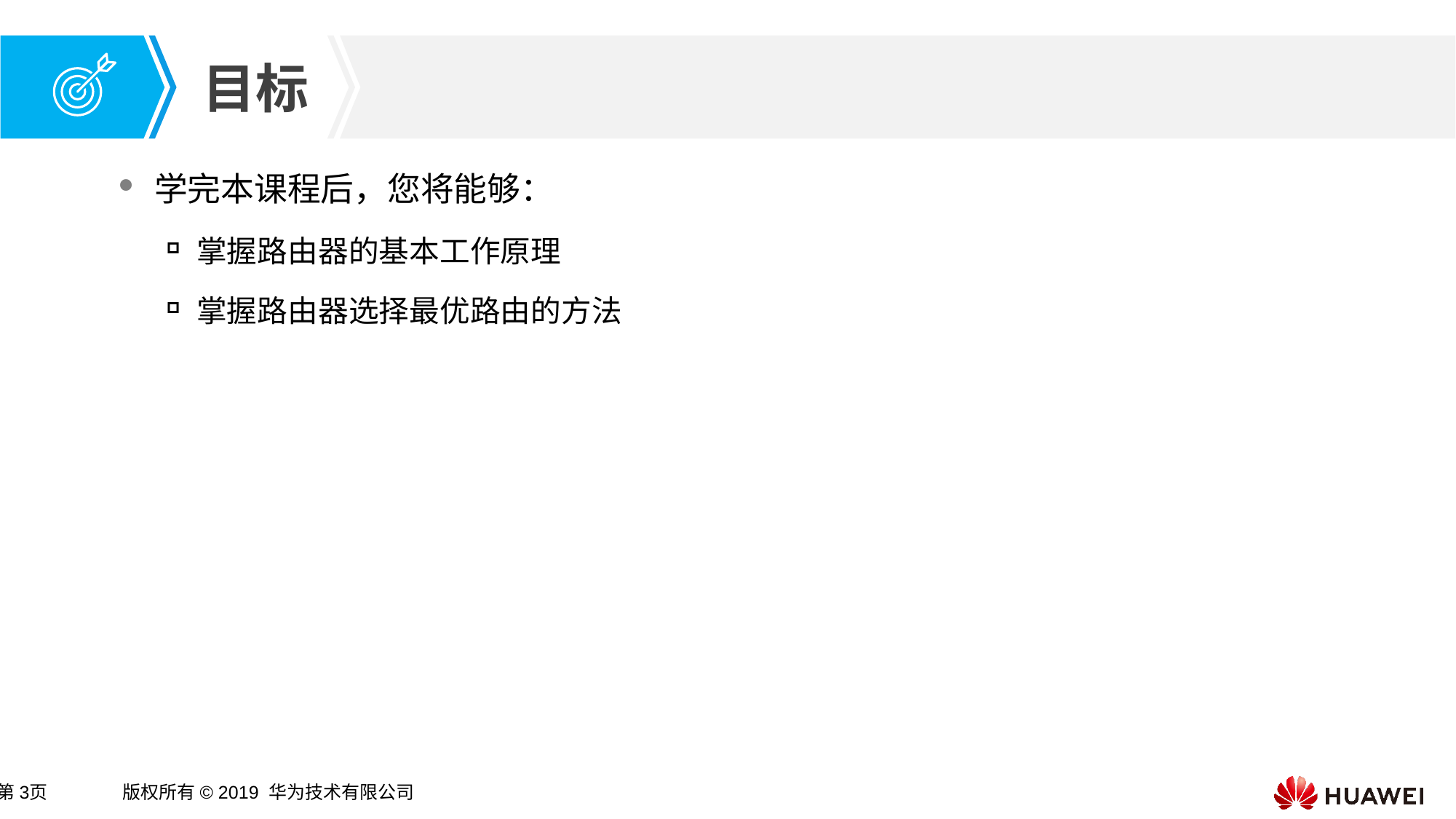

学完本课程后，您将能够：
掌握路由器的基本工作原理
掌握路由器选择最优路由的方法